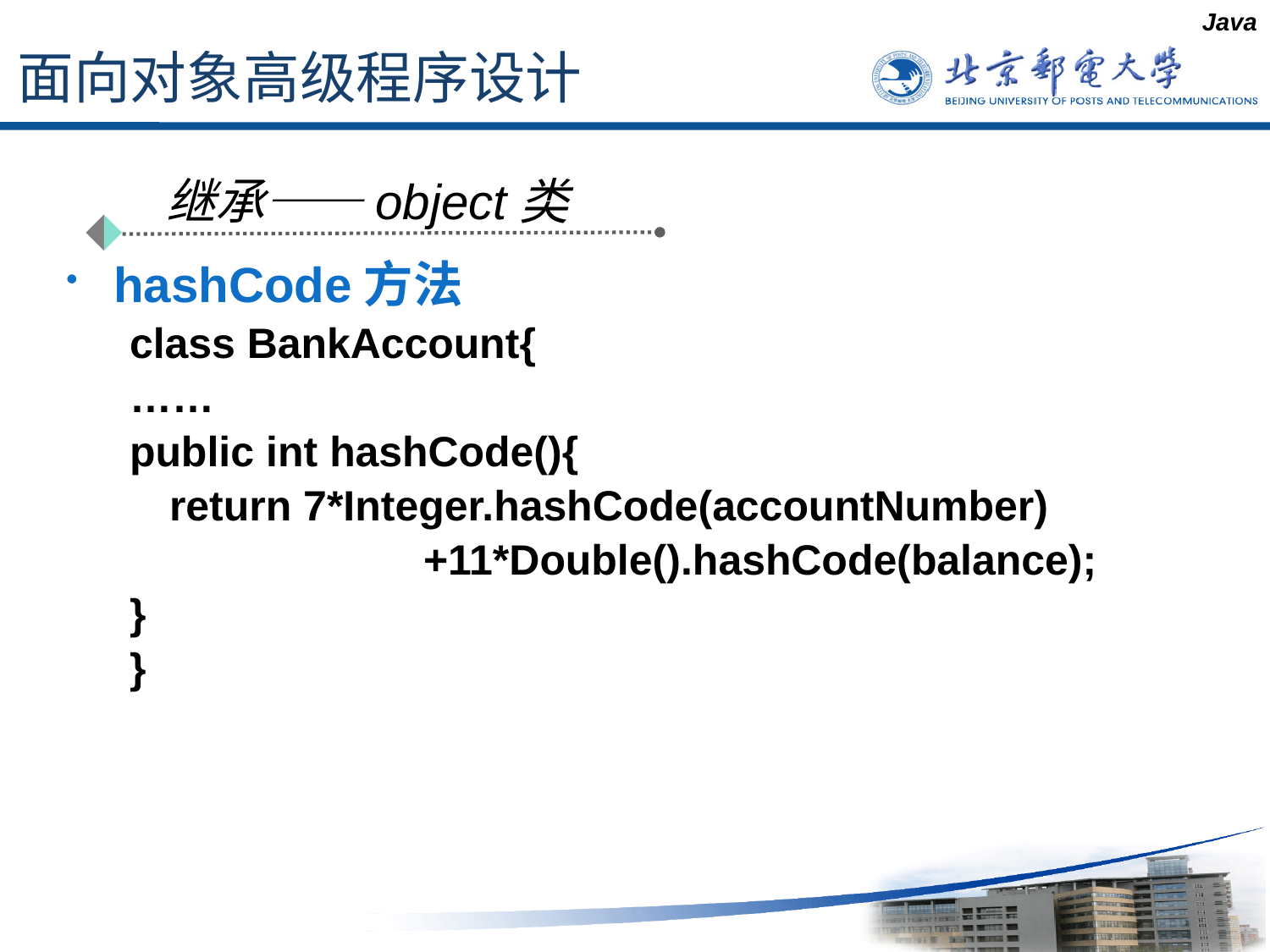

Java
# 面向对象高级程序设计

继承——object类

hashCode方法
class BankAccount{
……
public int hashCode(){
	return 7*Integer.hashCode(accountNumber)
			+11*Double().hashCode(balance);
}
}